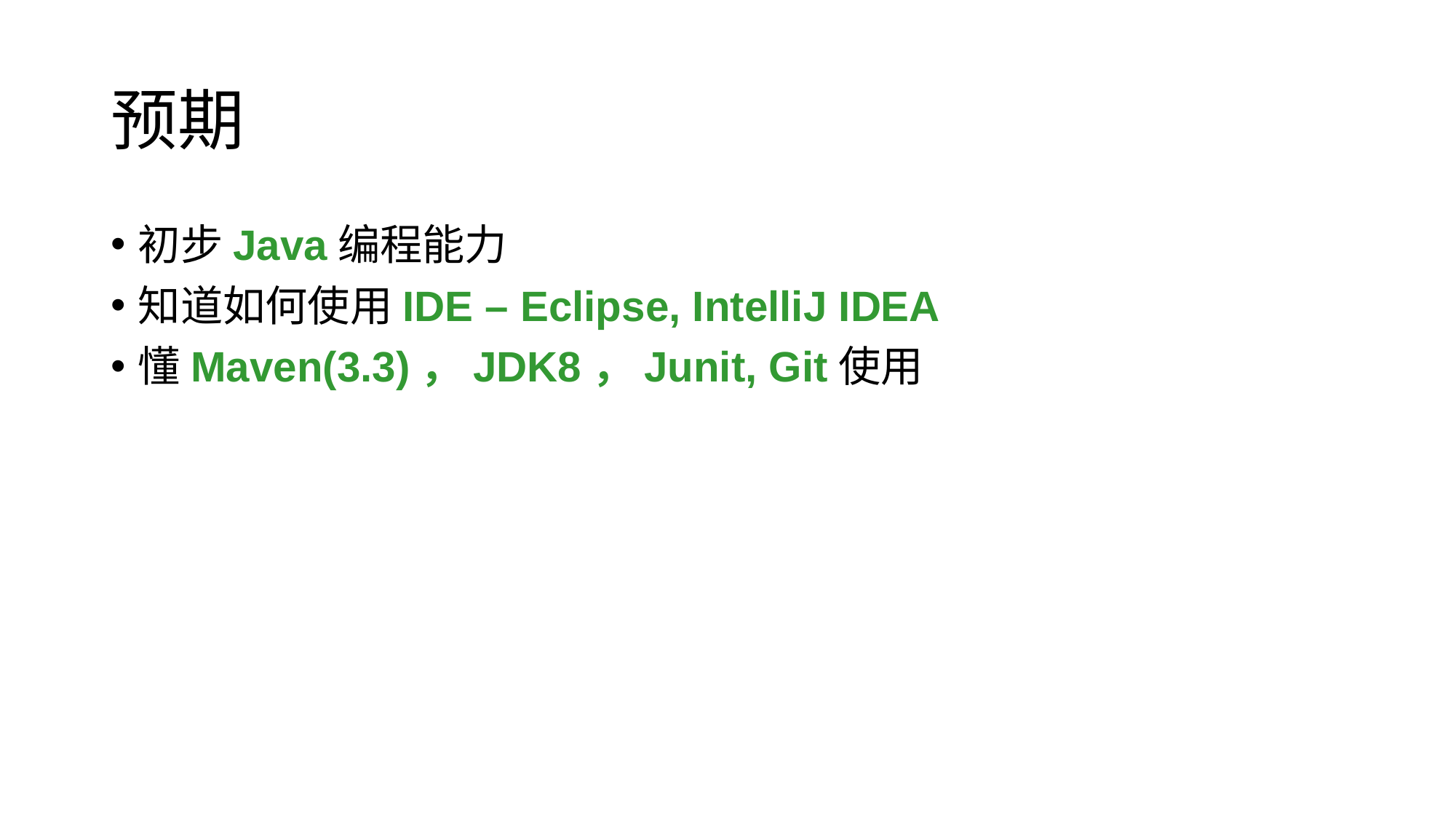

# 预期
初步Java编程能力
知道如何使用IDE – Eclipse, IntelliJ IDEA
懂Maven(3.3)，JDK8，Junit, Git使用